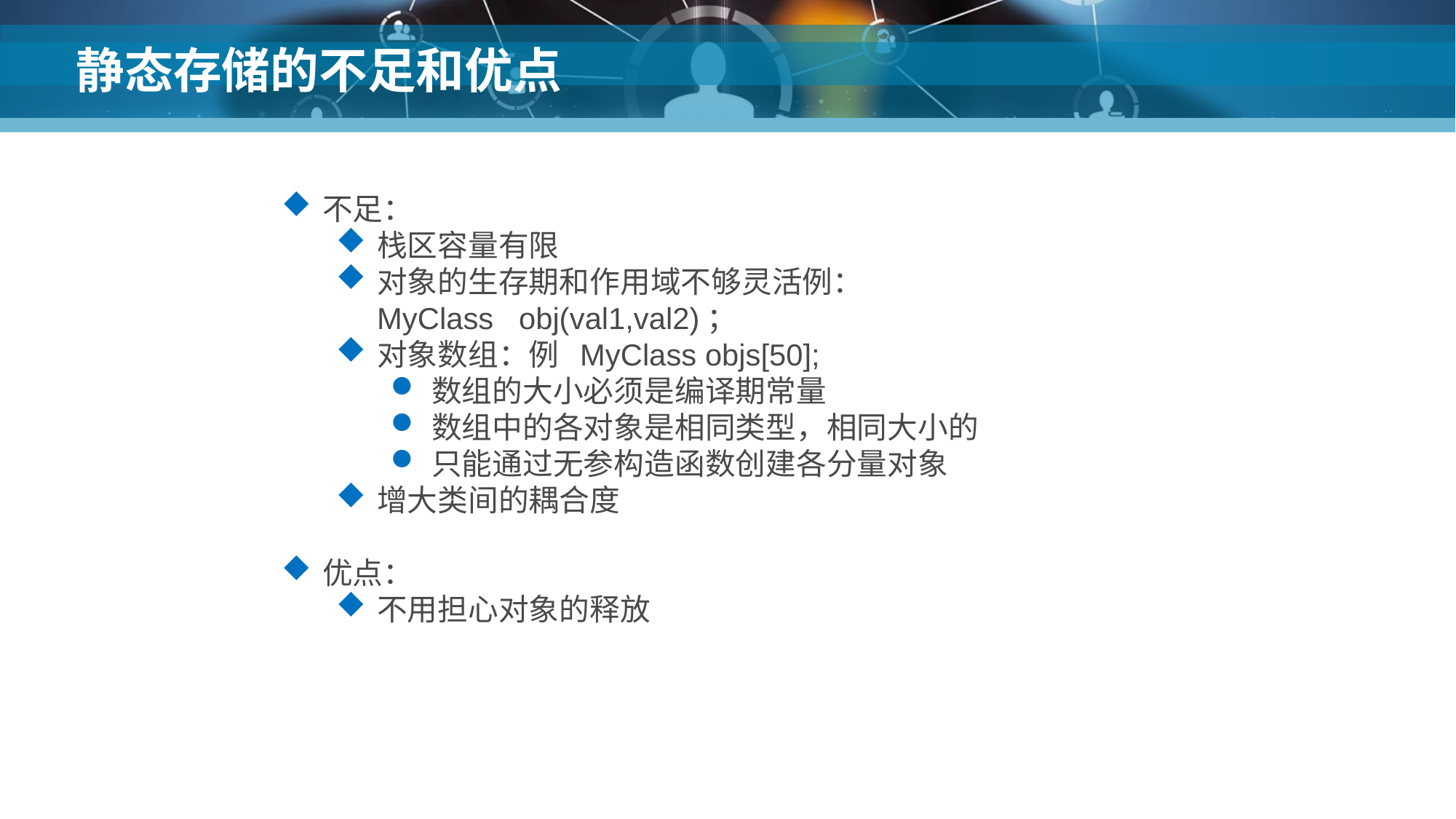

# 静态存储的不足和优点
不足：
栈区容量有限
对象的生存期和作用域不够灵活例：MyClass   obj(val1,val2)；
对象数组：例  MyClass objs[50];
数组的大小必须是编译期常量
数组中的各对象是相同类型，相同大小的
只能通过无参构造函数创建各分量对象
增大类间的耦合度
优点：
不用担心对象的释放